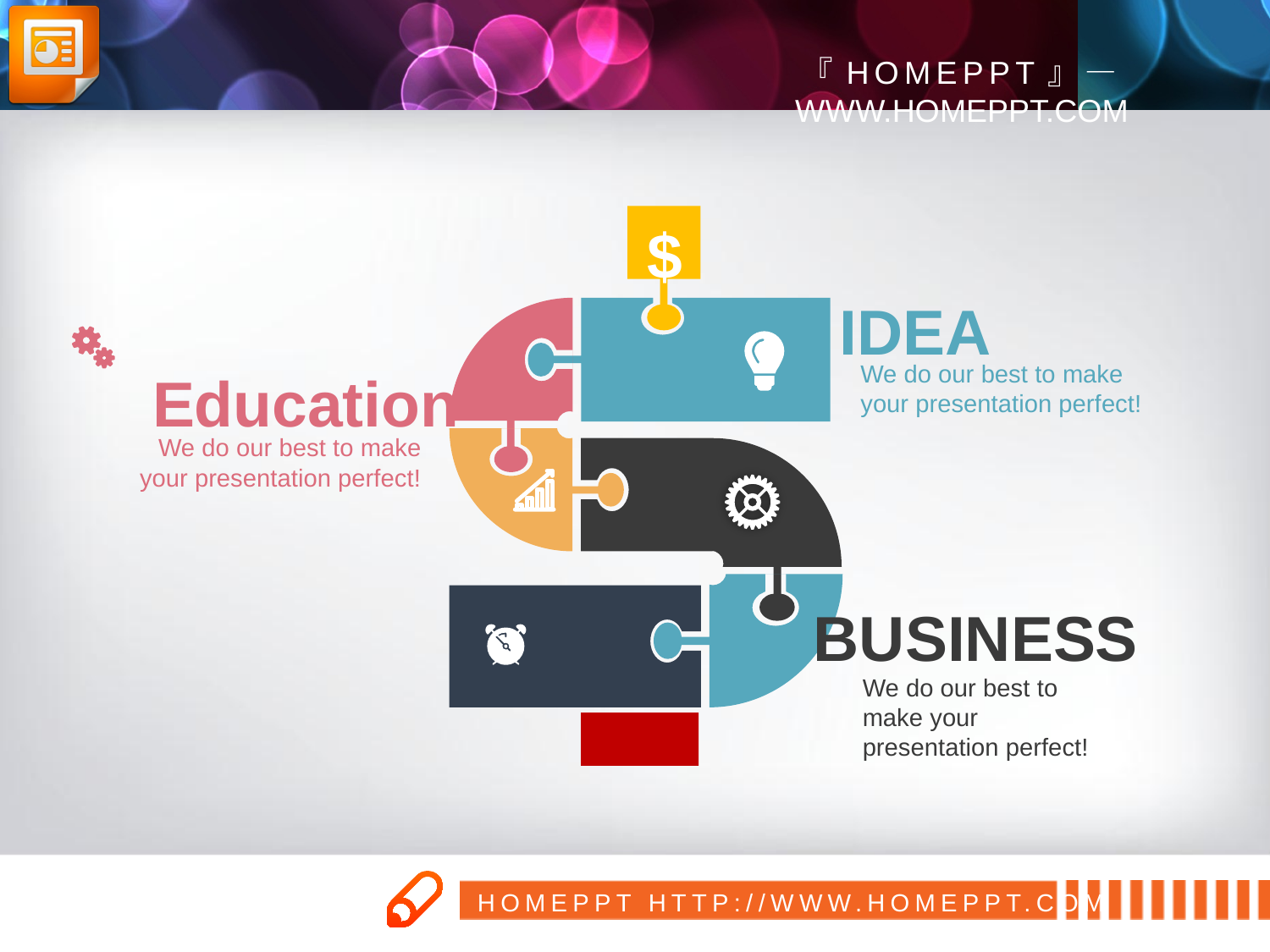

$
IDEA

We do our best to make your presentation perfect!
PPT模板：WWW.HOMEPPT.COM/moban/                  PPT素材：WWW.HOMEPPT.COM/sucai/
PPT背景：WWW.HOMEPPT.COM/beijing/                   PPT图表：WWW.HOMEPPT.COM/tubiao/
PPT下载：WWW.HOMEPPT.COM/xiazai/                     PPT教程： WWW.HOMEPPT.COM/powerpoint/
资料下载：WWW.HOMEPPT.COM/ziliao/                   范文下载：WWW.HOMEPPT.COM/fanwen/
试卷下载：WWW.HOMEPPT.COM/shiti/                     教案下载：WWW.HOMEPPT.COM/jiaoan/
PPT论坛：www.1ppt.cn                                     PPT课件：WWW.HOMEPPT.COM/kejian/
语文课件：WWW.HOMEPPT.COM/kejian/yuwen/    数学课件：WWW.HOMEPPT.COM/kejian/shuxue/
英语课件：WWW.HOMEPPT.COM/kejian/yingyu/    美术课件：WWW.HOMEPPT.COM/kejian/meishu/
科学课件：WWW.HOMEPPT.COM/kejian/kexue/     物理课件：WWW.HOMEPPT.COM/kejian/wuli/
化学课件：WWW.HOMEPPT.COM/kejian/huaxue/  生物课件：WWW.HOMEPPT.COM/kejian/shengwu/
地理课件：WWW.HOMEPPT.COM/kejian/dili/          历史课件：WWW.HOMEPPT.COM/kejian/lishi/
Education

We do our best to make your presentation perfect!

BUSINESS

We do our best to make your presentation perfect!